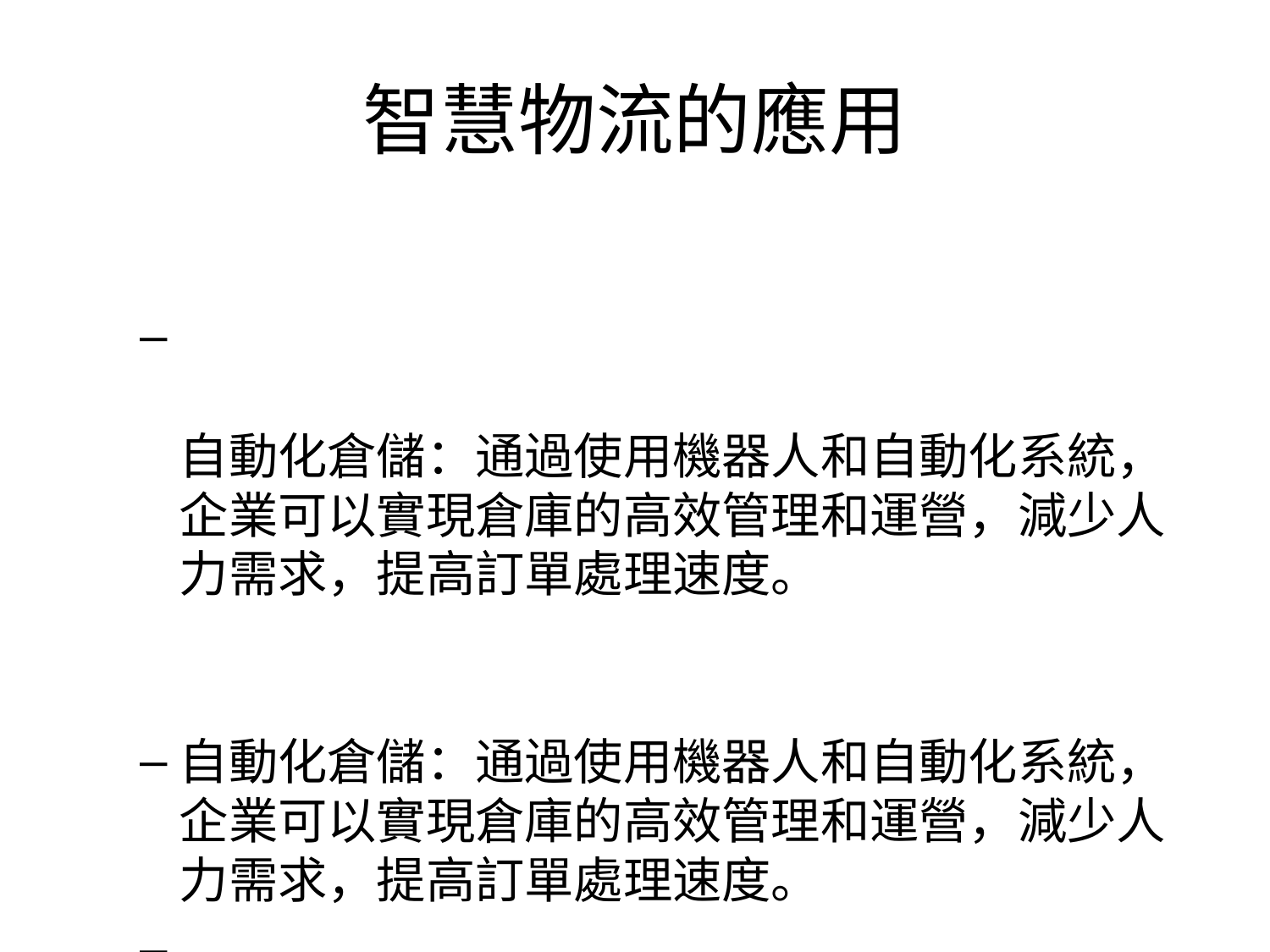

# 智慧物流的應用

自動化倉儲：通過使用機器人和自動化系統，企業可以實現倉庫的高效管理和運營，減少人力需求，提高訂單處理速度。
自動化倉儲：通過使用機器人和自動化系統，企業可以實現倉庫的高效管理和運營，減少人力需求，提高訂單處理速度。
無人機配送：無人機可以用來進行最後一公里的配送，特別是在偏遠或交通不便的地區，無人機配送可以快速且成本效益高。
無人機配送：無人機可以用來進行最後一公里的配送，特別是在偏遠或交通不便的地區，無人機配送可以快速且成本效益高。
即時物流追蹤：通過物聯網技術，企業可以實時追蹤物流過程中的每一個環節，提供準確的配送預測和狀態更新，提高客戶滿意度。
即時物流追蹤：通過物聯網技術，企業可以實時追蹤物流過程中的每一個環節，提供準確的配送預測和狀態更新，提高客戶滿意度。